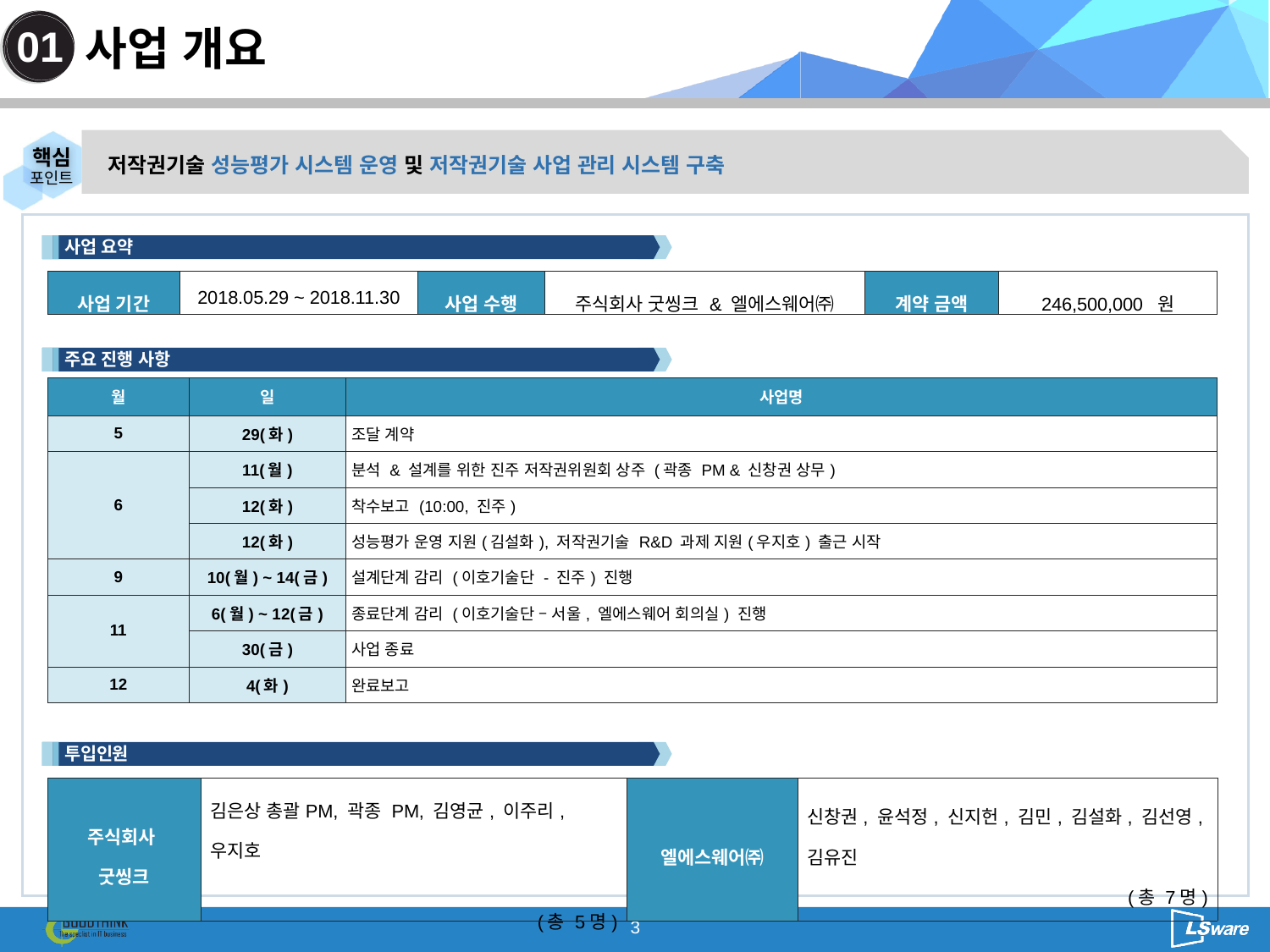

# 사업 개요
01
저작권기술 성능평가 시스템 운영 및 저작권기술 사업 관리 시스템 구축

사업 요약
| 사업 기간 | 2018.05.29 ~ 2018.11.30 | 사업 수행 | 주식회사 굿씽크 & 엘에스웨어㈜ | 계약 금액 | 246,500,000 원 |
| --- | --- | --- | --- | --- | --- |

주요 진행 사항
| 월 | 일 | 사업명 |
| --- | --- | --- |
| 5 | 29(화) | 조달 계약 |
| 6 | 11(월) | 분석 & 설계를 위한 진주 저작권위원회 상주 (곽종 PM & 신창권 상무) |
|  | 12(화) | 착수보고 (10:00, 진주) |
|  | 12(화) | 성능평가 운영 지원(김설화), 저작권기술 R&D 과제 지원(우지호) 출근 시작 |
| 9 | 10(월) ~ 14(금) | 설계단계 감리 (이호기술단 - 진주) 진행 |
| 11 | 6(월) ~ 12(금) | 종료단계 감리 (이호기술단 – 서울, 엘에스웨어 회의실) 진행 |
|  | 30(금) | 사업 종료 |
| 12 | 4(화) | 완료보고 |

투입인원
| 주식회사 굿씽크 | 김은상 총괄PM, 곽종 PM, 김영균, 이주리, 우지호 (총 5명) | 엘에스웨어㈜ | 신창권, 윤석정, 신지헌, 김민, 김설화, 김선영, 김유진 (총 7명) |
| --- | --- | --- | --- |